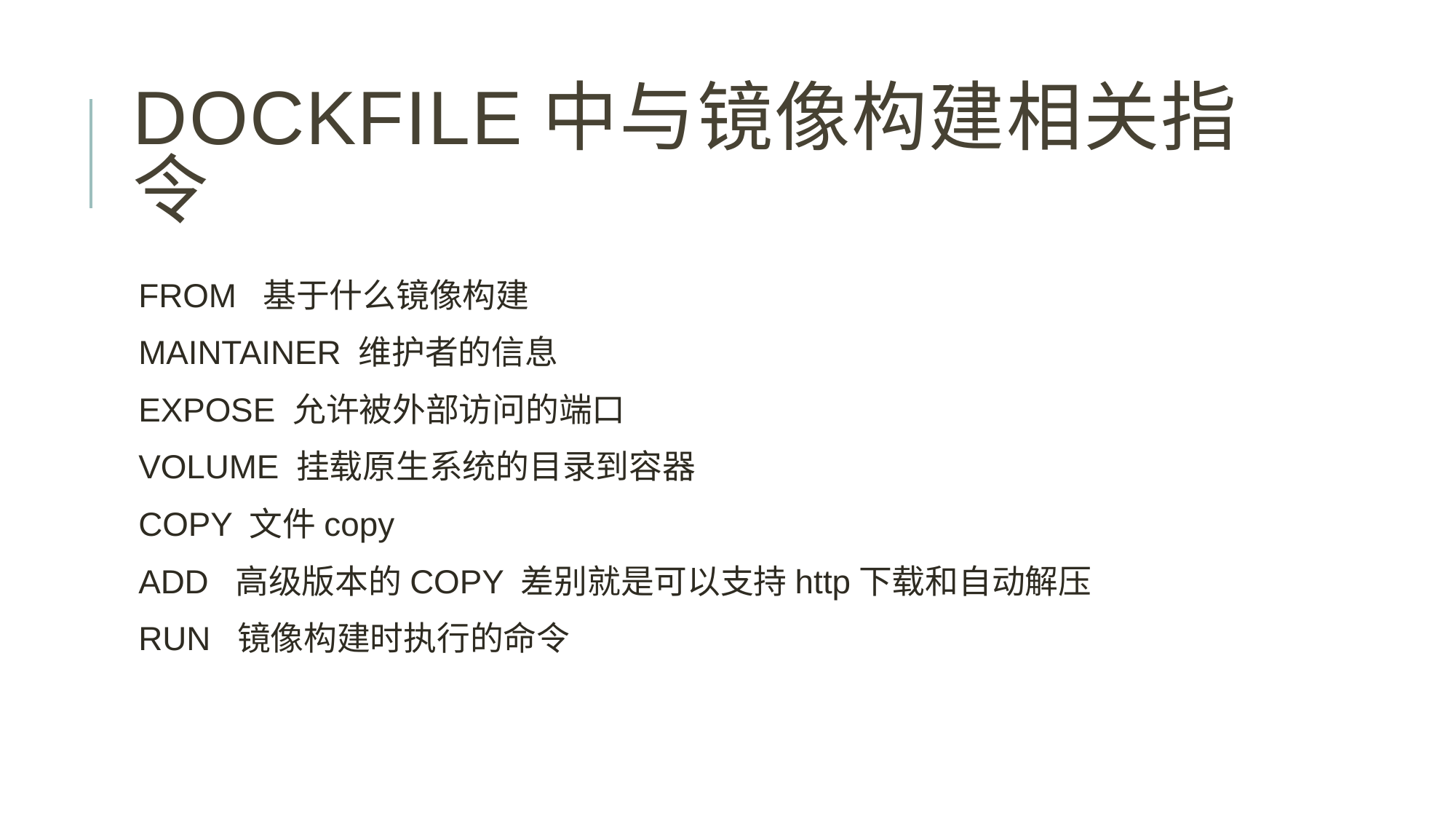

# Dockfile中与镜像构建相关指令
FROM  基于什么镜像构建
MAINTAINER 维护者的信息
EXPOSE 允许被外部访问的端口
VOLUME 挂载原生系统的目录到容器
COPY 文件copy
ADD  高级版本的COPY 差别就是可以支持http下载和自动解压
RUN  镜像构建时执行的命令